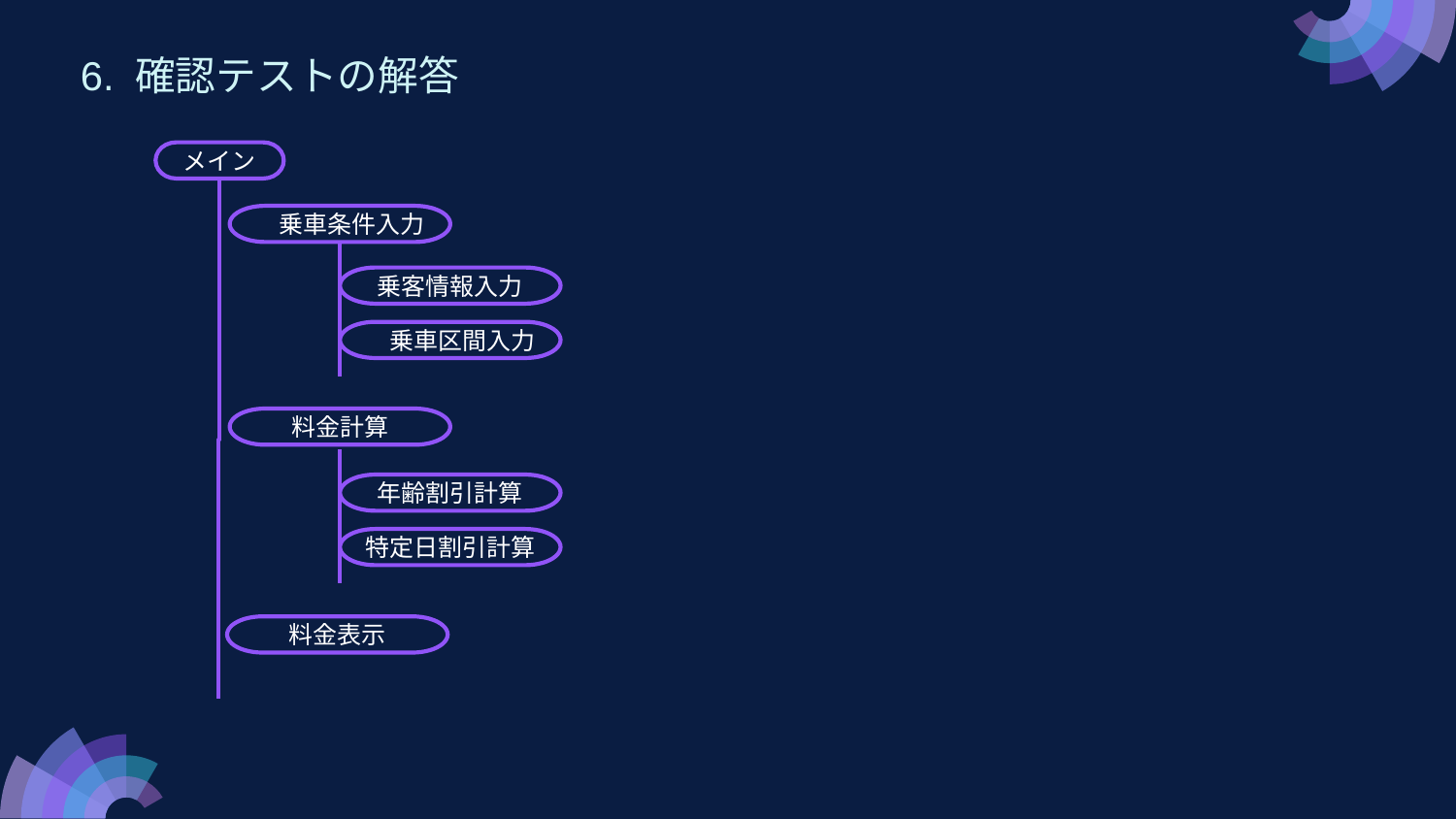

6. 確認テストの解答
メイン
　乗車条件入力
乗客情報入力
　乗車区間入力
料金計算
年齢割引計算
特定日割引計算
料金表示